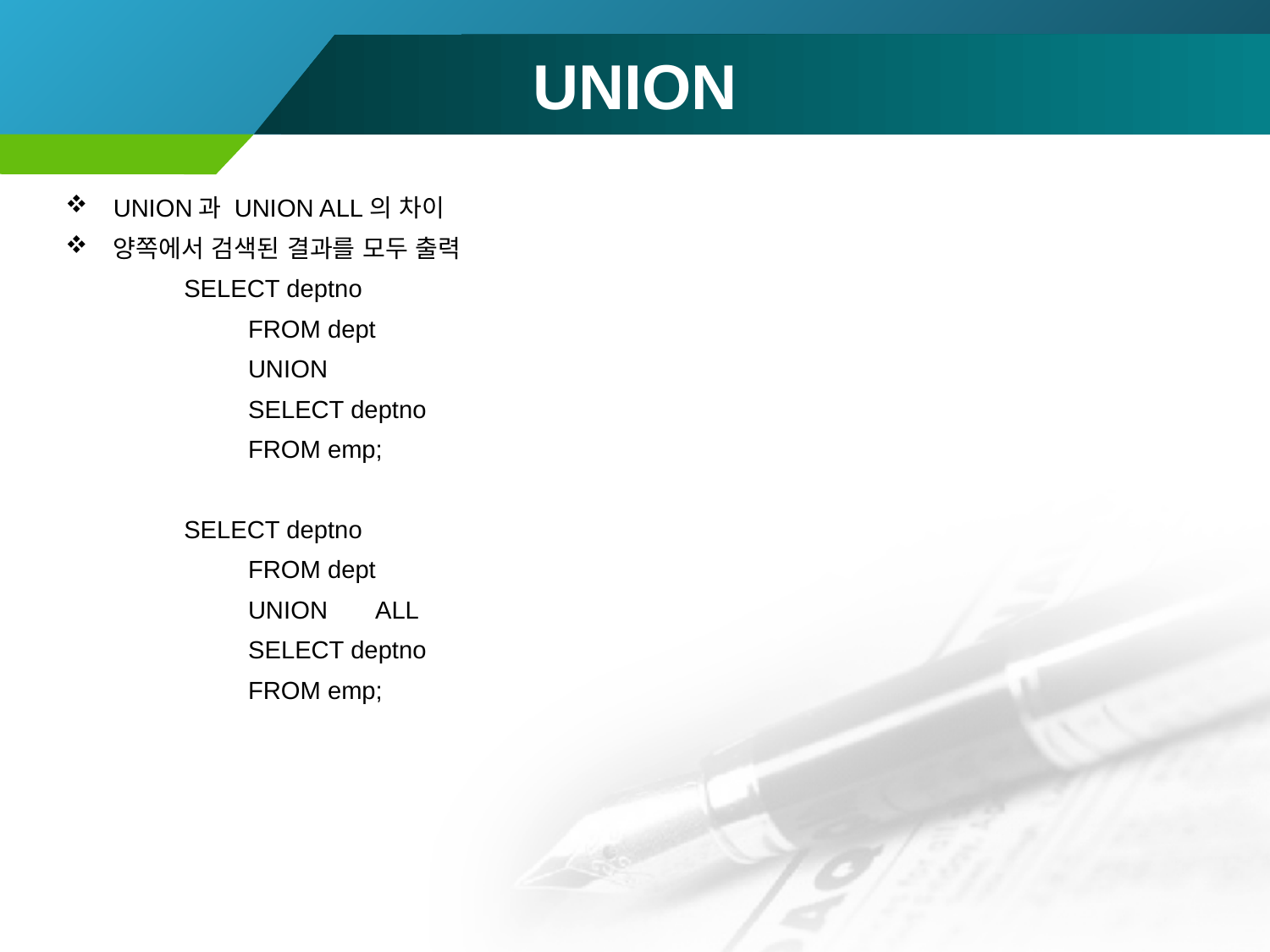

# UNION
UNION과 UNION ALL의 차이
양쪽에서 검색된 결과를 모두 출력
         SELECT deptno
    	FROM dept
	UNION
	SELECT deptno
	FROM emp;

         SELECT deptno
    	FROM dept
	UNION	ALL
	SELECT deptno
	FROM emp;